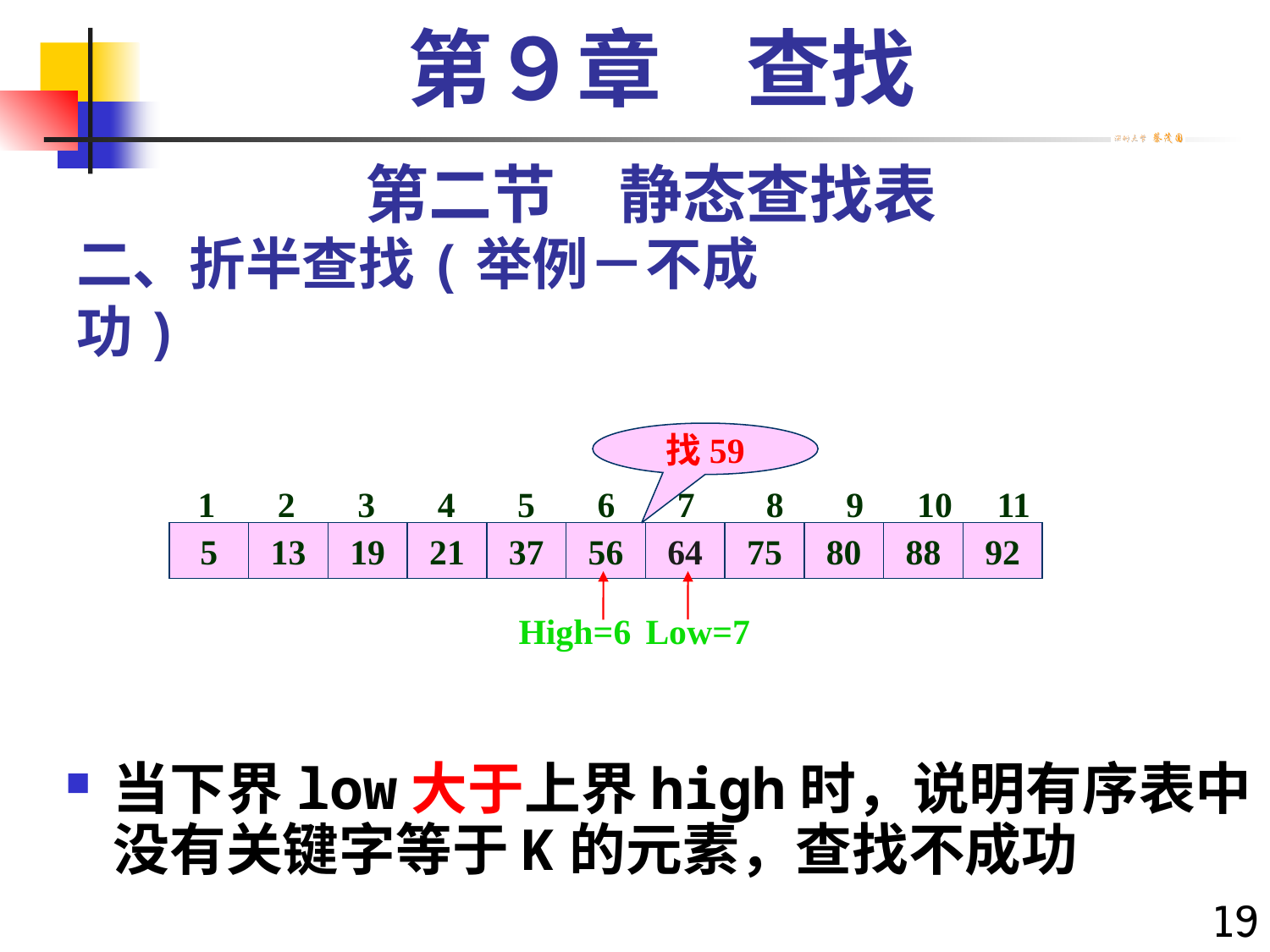

第９章　查找
第二节　静态查找表
# 二、折半查找(举例－不成功)

当下界low大于上界high时，说明有序表中没有关键字等于K的元素，查找不成功
找59
1       2       3       4       5       6       7        8       9      10     11
5
13
19
21
37
56
64
75
80
88
92

High=6
Low=7
19